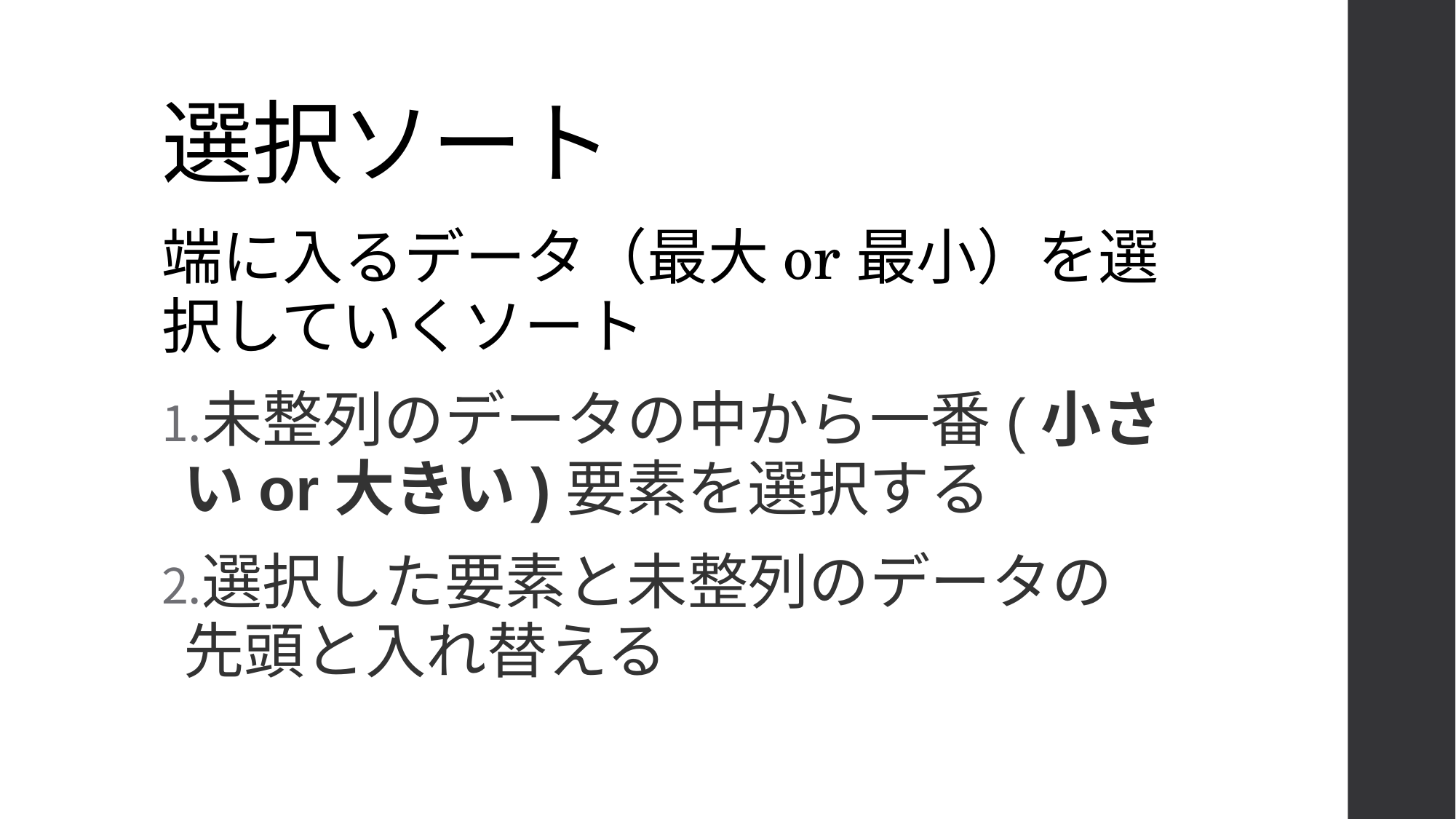

# 選択ソート
端に入るデータ（最大or最小）を選択していくソート
未整列のデータの中から一番(小さいor大きい)要素を選択する
選択した要素と未整列のデータの先頭と入れ替える